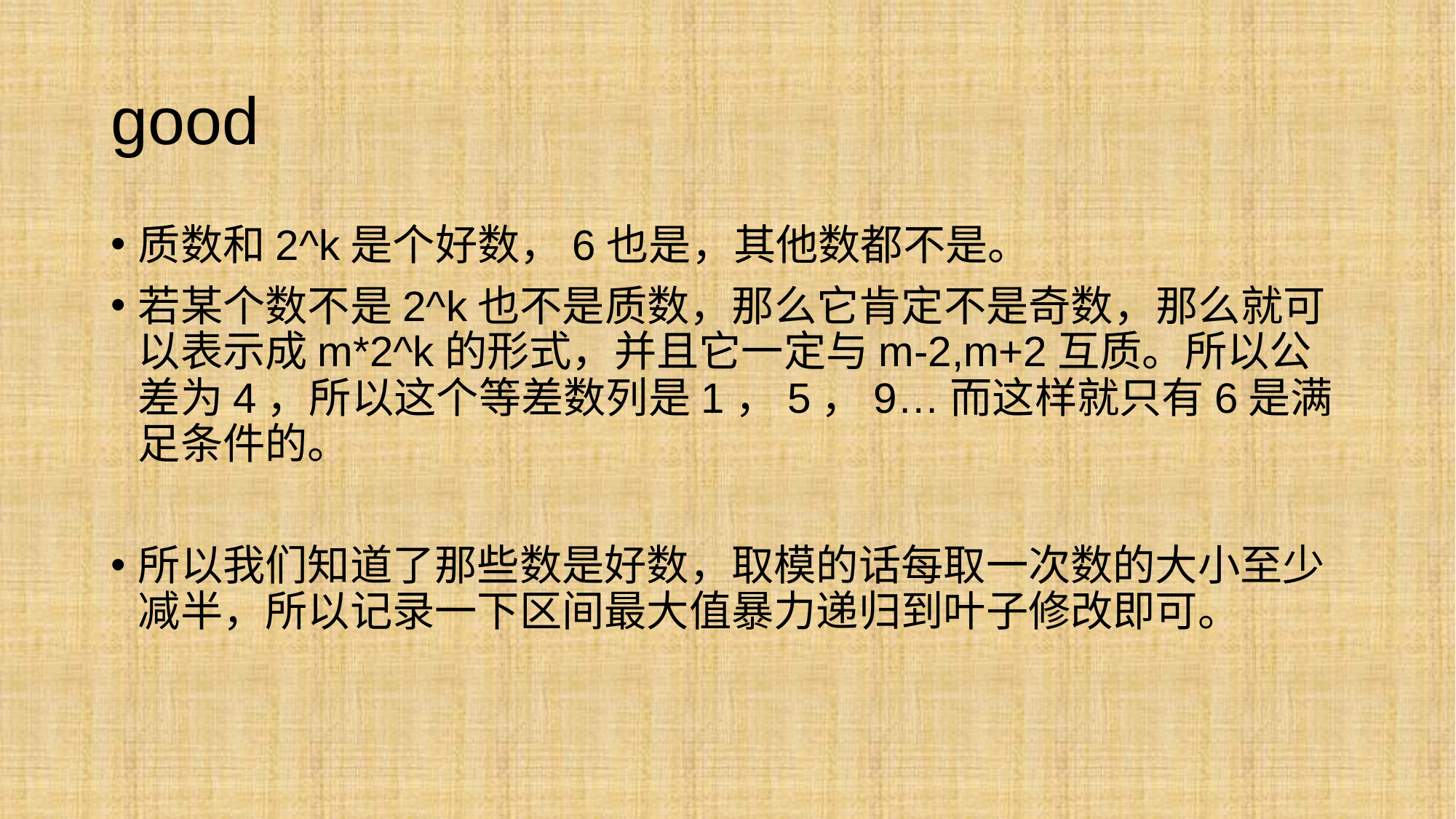

# good
质数和2^k是个好数，6也是，其他数都不是。
若某个数不是2^k也不是质数，那么它肯定不是奇数，那么就可以表示成m*2^k的形式，并且它一定与m-2,m+2互质。所以公差为4，所以这个等差数列是1，5，9…而这样就只有6是满足条件的。

所以我们知道了那些数是好数，取模的话每取一次数的大小至少减半，所以记录一下区间最大值暴力递归到叶子修改即可。